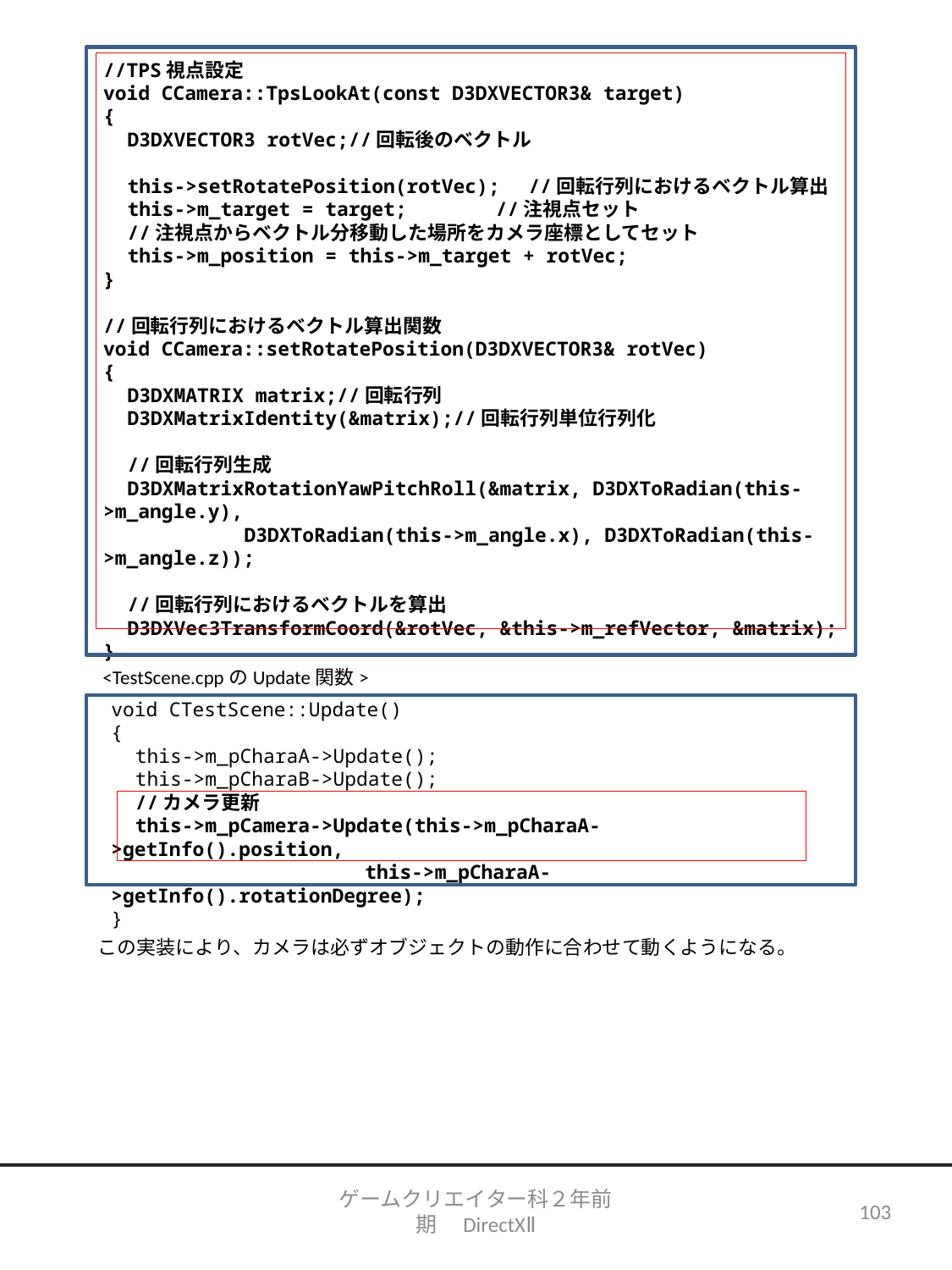

//TPS視点設定
void CCamera::TpsLookAt(const D3DXVECTOR3& target)
{
　D3DXVECTOR3 rotVec;//回転後のベクトル

　this->setRotatePosition(rotVec);　//回転行列におけるベクトル算出
　this->m_target = target;	 //注視点セット
　//注視点からベクトル分移動した場所をカメラ座標としてセット
　this->m_position = this->m_target + rotVec;
}

//回転行列におけるベクトル算出関数
void CCamera::setRotatePosition(D3DXVECTOR3& rotVec)
{
　D3DXMATRIX matrix;//回転行列
　D3DXMatrixIdentity(&matrix);//回転行列単位行列化

　//回転行列生成
　D3DXMatrixRotationYawPitchRoll(&matrix, D3DXToRadian(this->m_angle.y),
　　　　　　　D3DXToRadian(this->m_angle.x), D3DXToRadian(this->m_angle.z));

　//回転行列におけるベクトルを算出
　D3DXVec3TransformCoord(&rotVec, &this->m_refVector, &matrix);
}

　<TestScene.cppのUpdate関数>
void CTestScene::Update()
{
　this->m_pCharaA->Update();
　this->m_pCharaB->Update();
　//カメラ更新
　this->m_pCamera->Update(this->m_pCharaA->getInfo().position,
		this->m_pCharaA->getInfo().rotationDegree);
}

　この実装により、カメラは必ずオブジェクトの動作に合わせて動くようになる。
ゲームクリエイター科２年前期　DirectXⅡ
103